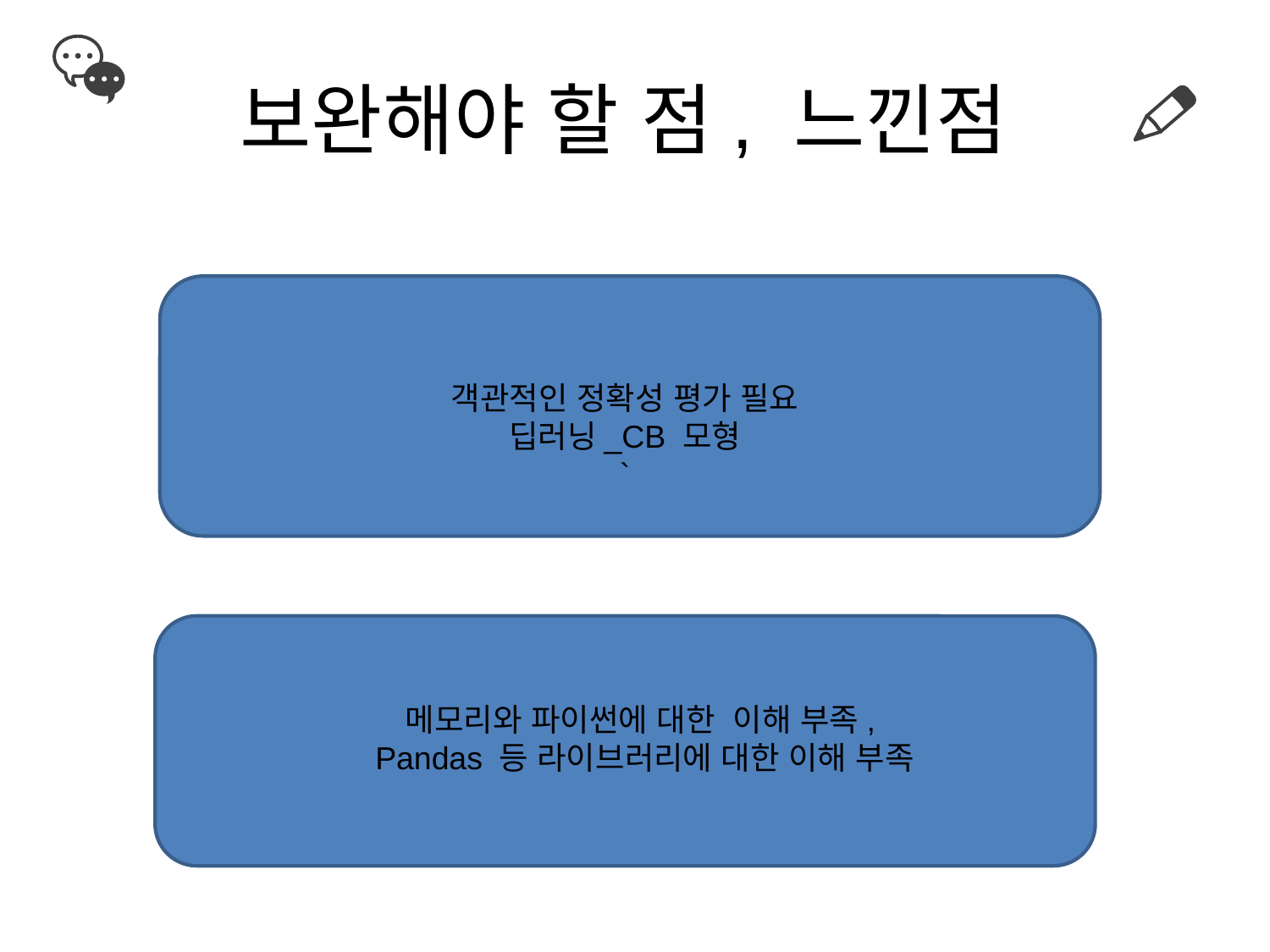

# 보완해야 할 점, 느낀점

객관적인 정확성 평가 필요
딥러닝_CB 모형
`

메모리와 파이썬에 대한  이해 부족,
Pandas 등 라이브러리에 대한 이해 부족